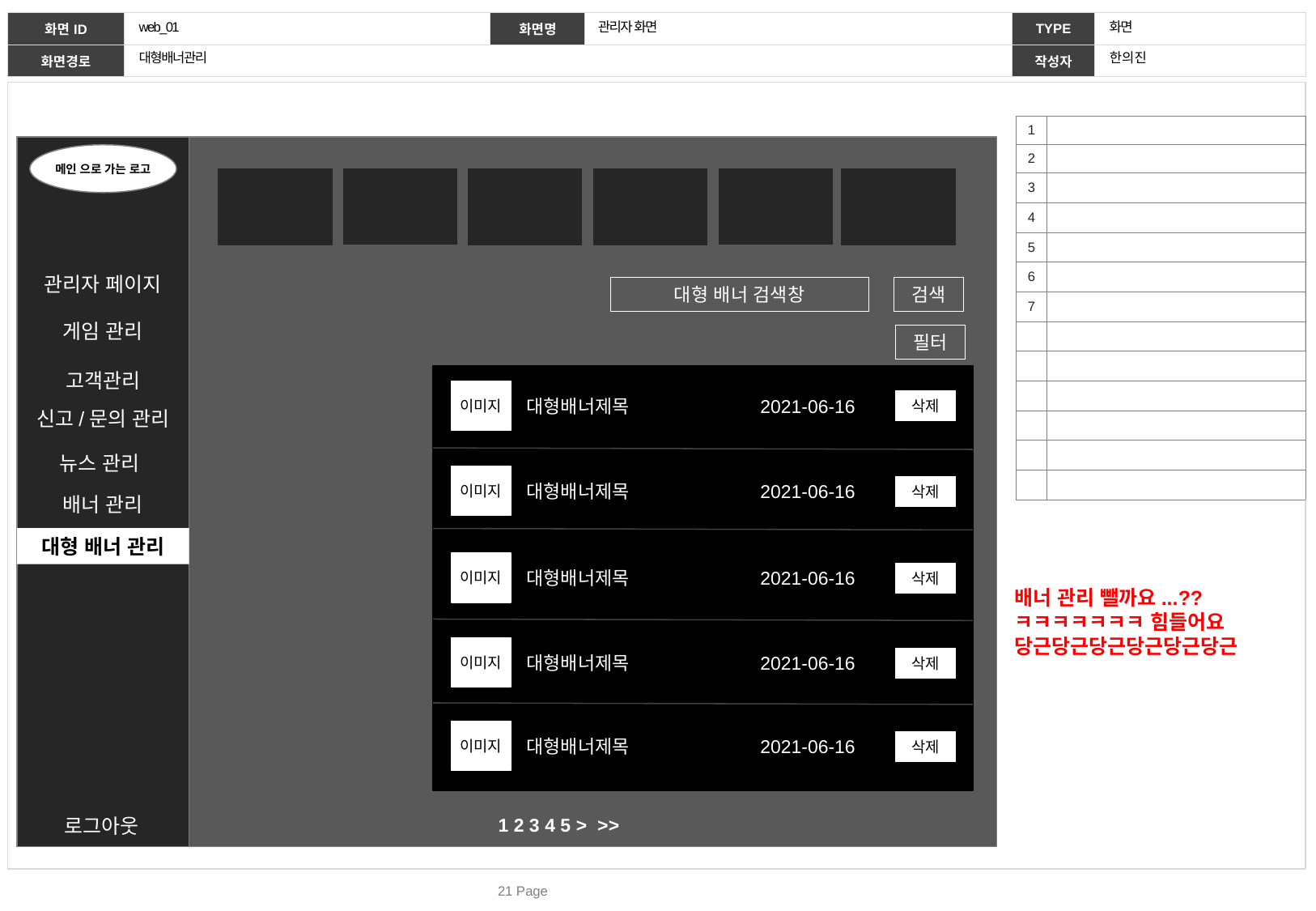

web_01
관리자 화면
화면
대형배너관리
| 1 |  |
| --- | --- |
| 2 |  |
| 3 |  |
| 4 |  |
| 5 |  |
| 6 |  |
| 7 |  |
|  |  |
|  |  |
|  |  |
|  |  |
|  |  |
|  |  |

메인 으로 가는 로고

관리자 페이지
대형 배너 검색창
검색
게임 관리
필터
고객관리

이미지
대형배너제목                        2021-06-16
삭제
신고/문의 관리
뉴스 관리

이미지
대형배너제목                        2021-06-16
삭제
배너 관리
대형 배너 관리

이미지
대형배너제목                        2021-06-16
삭제
배너 관리 뺄까요...??ㅋㅋㅋㅋㅋㅋㅋ 힘들어요 당근당근당근당근당근당근

이미지
대형배너제목                        2021-06-16
삭제

이미지
대형배너제목                        2021-06-16
삭제
로그아웃
1 2 3 4 5 >  >>